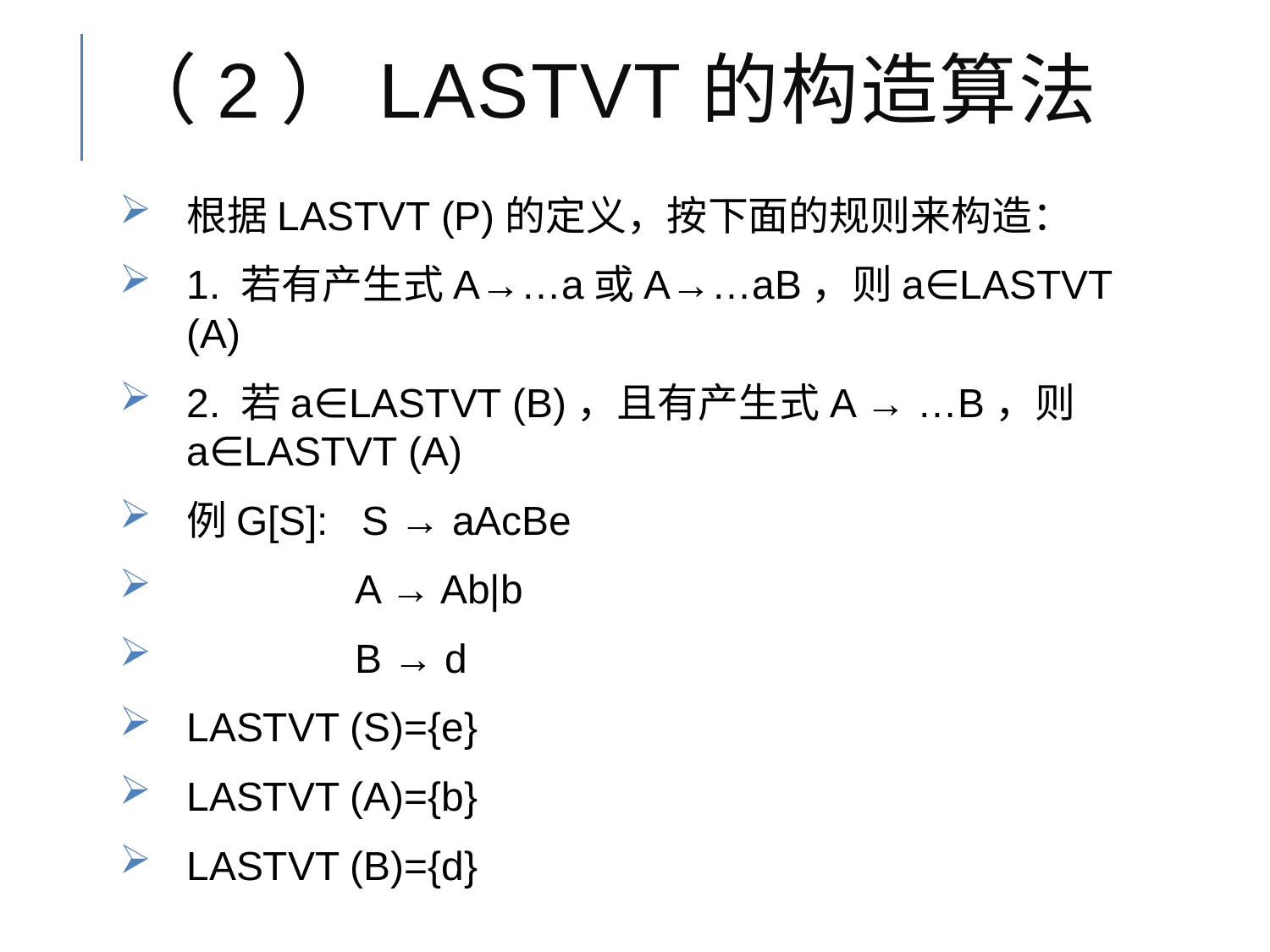

# （2）LASTVT的构造算法
根据LASTVT (P)的定义，按下面的规则来构造：
1. 若有产生式A→…a或A→…aB，则a∈LASTVT (A)
2. 若a∈LASTVT (B)，且有产生式A → …B，则a∈LASTVT (A)
例G[S]:   S → aAcBe
               A → Ab|b
               B → d
LASTVT (S)={e}
LASTVT (A)={b}
LASTVT (B)={d}
40